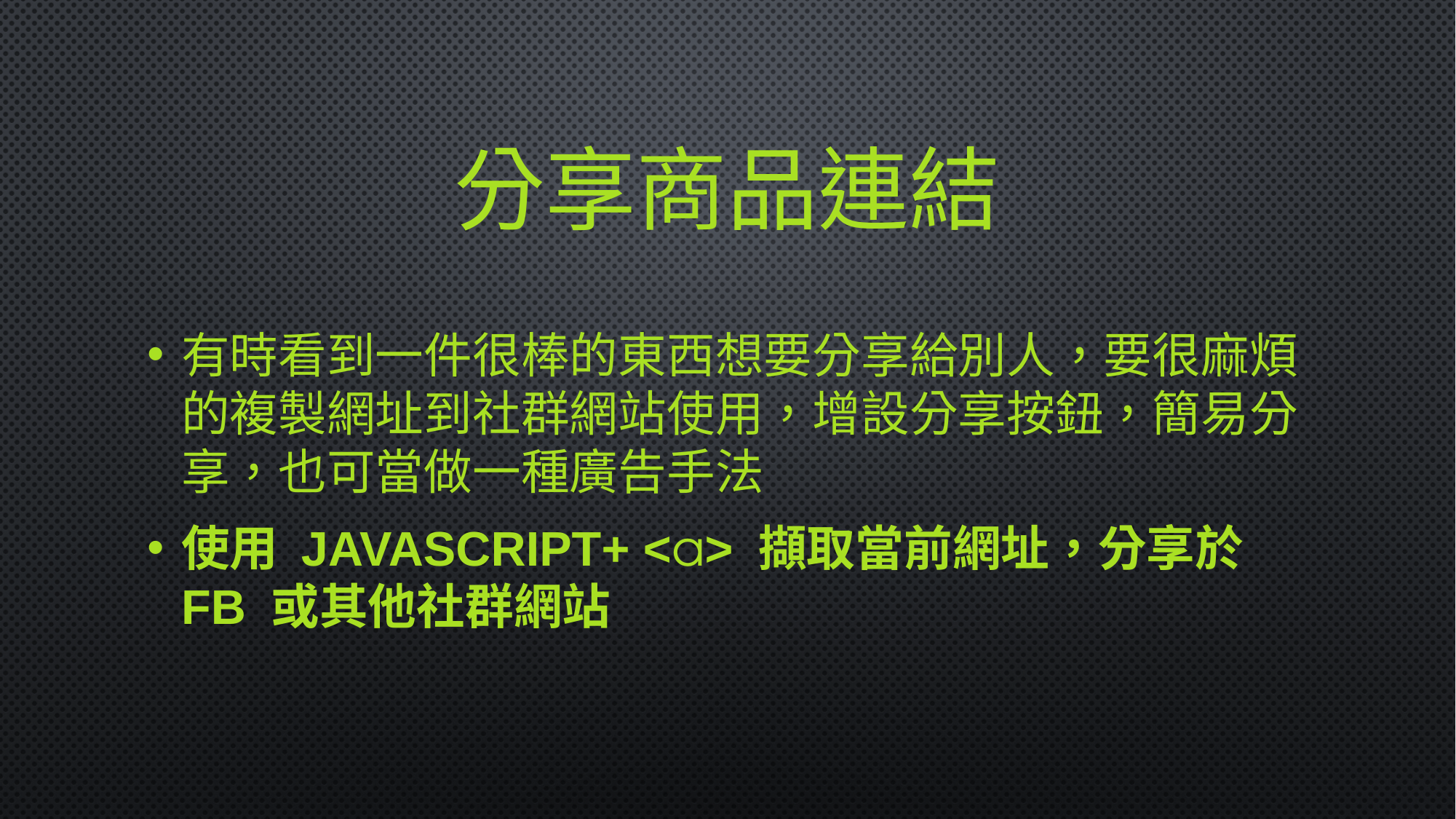

# 分享商品連結
有時看到一件很棒的東西想要分享給別人，要很麻煩的複製網址到社群網站使用，增設分享按鈕，簡易分享，也可當做一種廣告手法
使用 javascript+ <a> 擷取當前網址，分享於FB 或其他社群網站